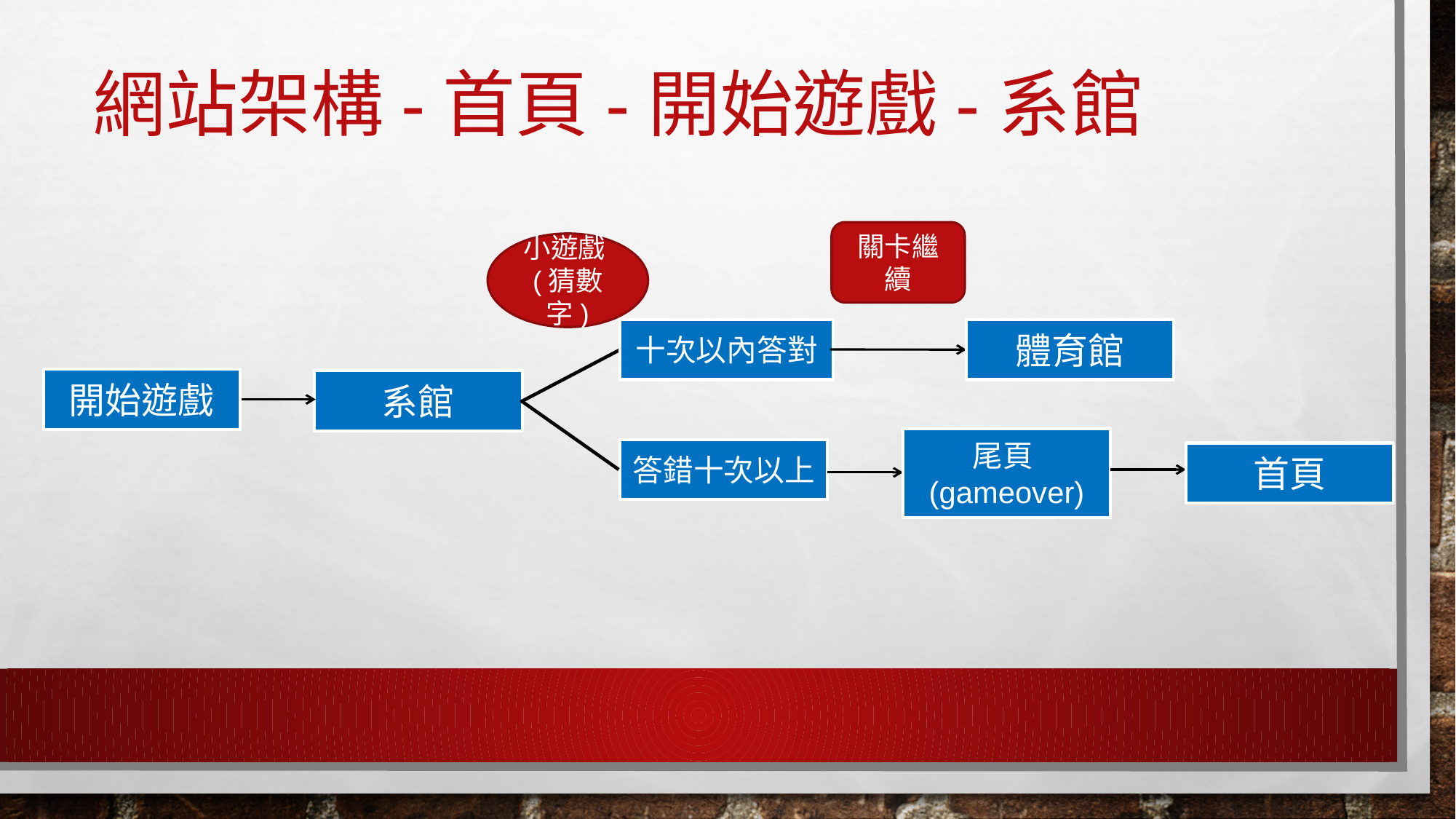

# 網站架構-首頁-開始遊戲-系館
關卡繼續
小遊戲(猜數字)
十次以內答對
體育館
開始遊戲
系館
尾頁(gameover)
答錯十次以上
首頁